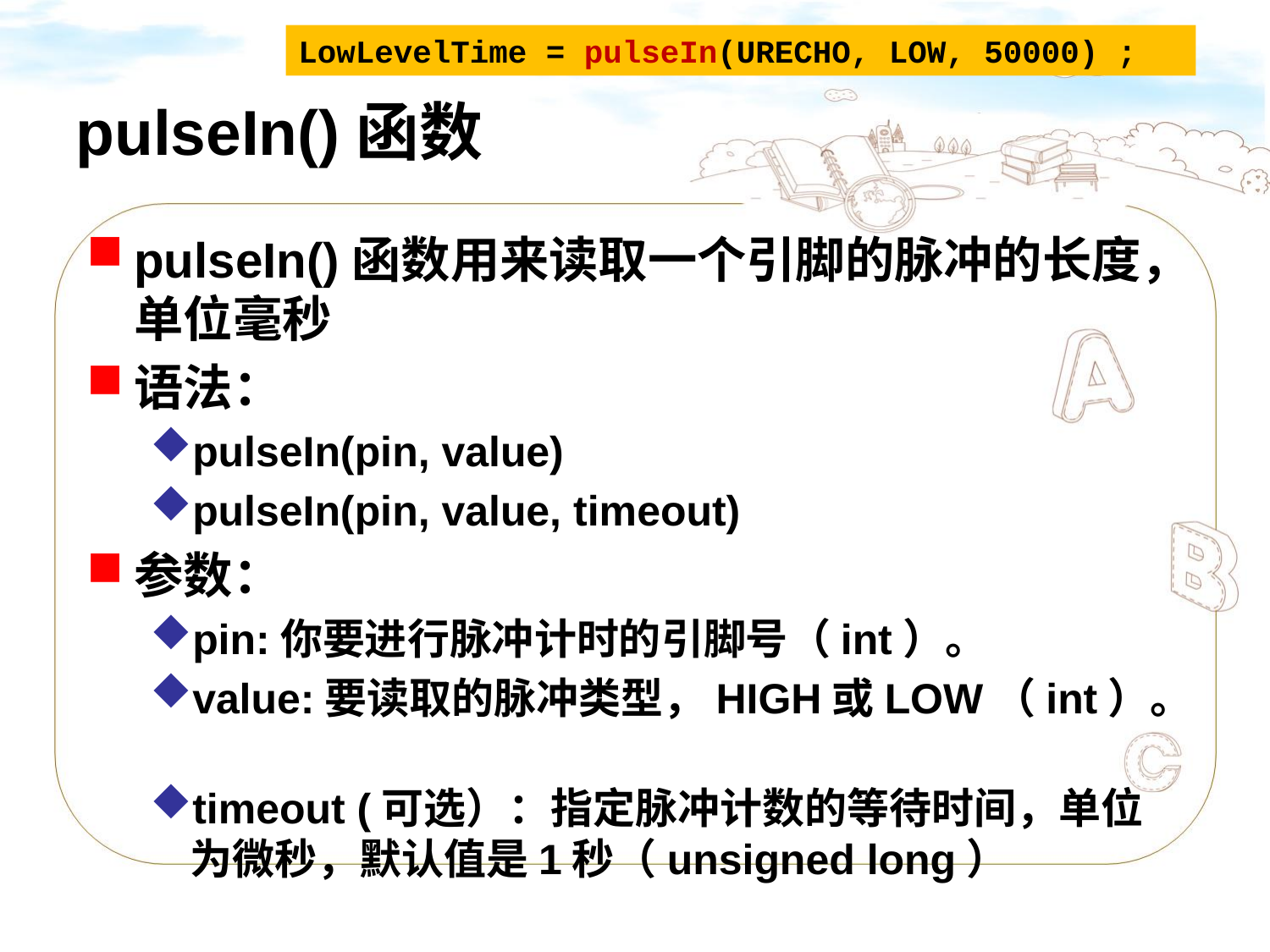

LowLevelTime = pulseIn(URECHO, LOW, 50000) ;
# pulseIn()函数
pulseIn()函数用来读取一个引脚的脉冲的长度，单位毫秒
语法：
pulseIn(pin, value)
pulseIn(pin, value, timeout)
参数：
pin:你要进行脉冲计时的引脚号（int）。
value:要读取的脉冲类型，HIGH或LOW（int）。
timeout (可选）：指定脉冲计数的等待时间，单位为微秒，默认值是1秒（unsigned long）